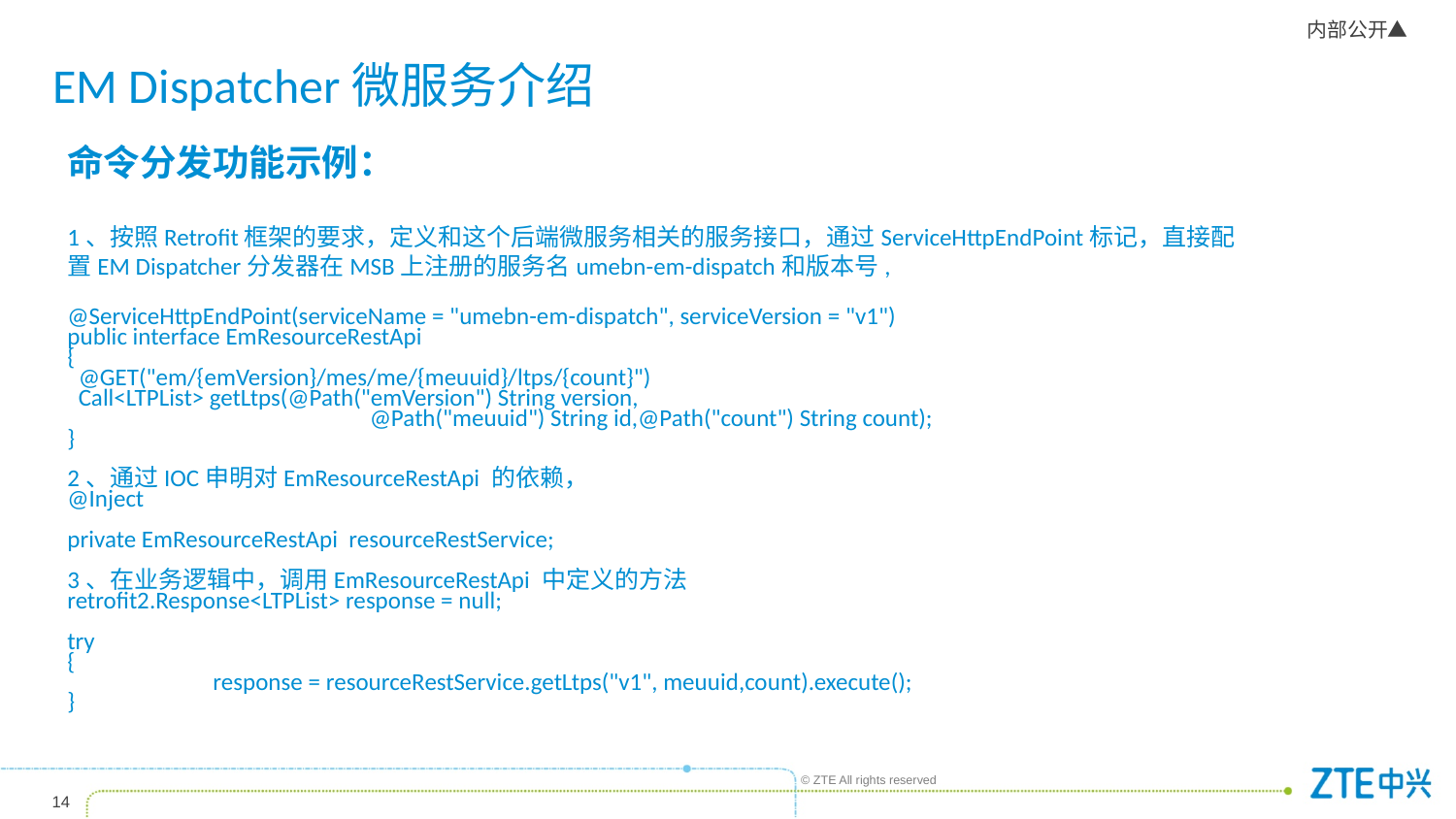

# EM Dispatcher微服务介绍
命令分发功能示例：

1、按照Retrofit框架的要求，定义和这个后端微服务相关的服务接口，通过ServiceHttpEndPoint标记，直接配置EM Dispatcher分发器在MSB上注册的服务名umebn-em-dispatch和版本号,

@ServiceHttpEndPoint(serviceName = "umebn-em-dispatch", serviceVersion = "v1")
public interface EmResourceRestApi
{
  @GET("em/{emVersion}/mes/me/{meuuid}/ltps/{count}")
  Call<LTPList> getLtps(@Path("emVersion") String version,
		  @Path("meuuid") String id,@Path("count") String count);
}

2、通过IOC申明对EmResourceRestApi 的依赖，
@Inject

private EmResourceRestApi  resourceRestService;

3、在业务逻辑中，调用EmResourceRestApi 中定义的方法
retrofit2.Response<LTPList> response = null;

try
{
	response = resourceRestService.getLtps("v1", meuuid,count).execute();
}